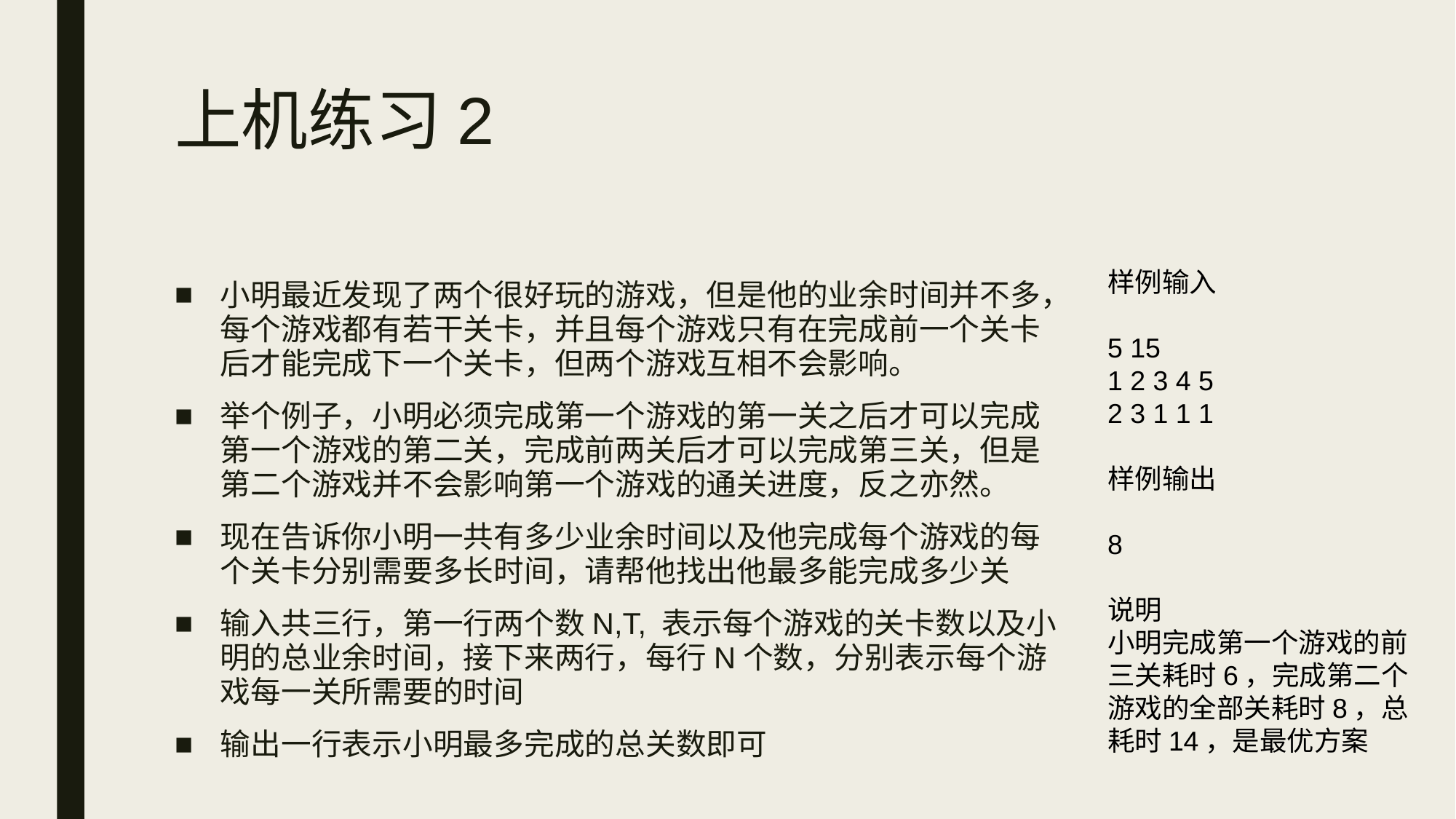

# 上机练习2
样例输入

5 15
1 2 3 4 5
2 3 1 1 1

样例输出

8

说明
小明完成第一个游戏的前三关耗时6，完成第二个游戏的全部关耗时8，总耗时14，是最优方案
小明最近发现了两个很好玩的游戏，但是他的业余时间并不多，每个游戏都有若干关卡，并且每个游戏只有在完成前一个关卡后才能完成下一个关卡，但两个游戏互相不会影响。
举个例子，小明必须完成第一个游戏的第一关之后才可以完成第一个游戏的第二关，完成前两关后才可以完成第三关，但是第二个游戏并不会影响第一个游戏的通关进度，反之亦然。
现在告诉你小明一共有多少业余时间以及他完成每个游戏的每个关卡分别需要多长时间，请帮他找出他最多能完成多少关
输入共三行，第一行两个数N,T, 表示每个游戏的关卡数以及小明的总业余时间，接下来两行，每行N个数，分别表示每个游戏每一关所需要的时间
输出一行表示小明最多完成的总关数即可